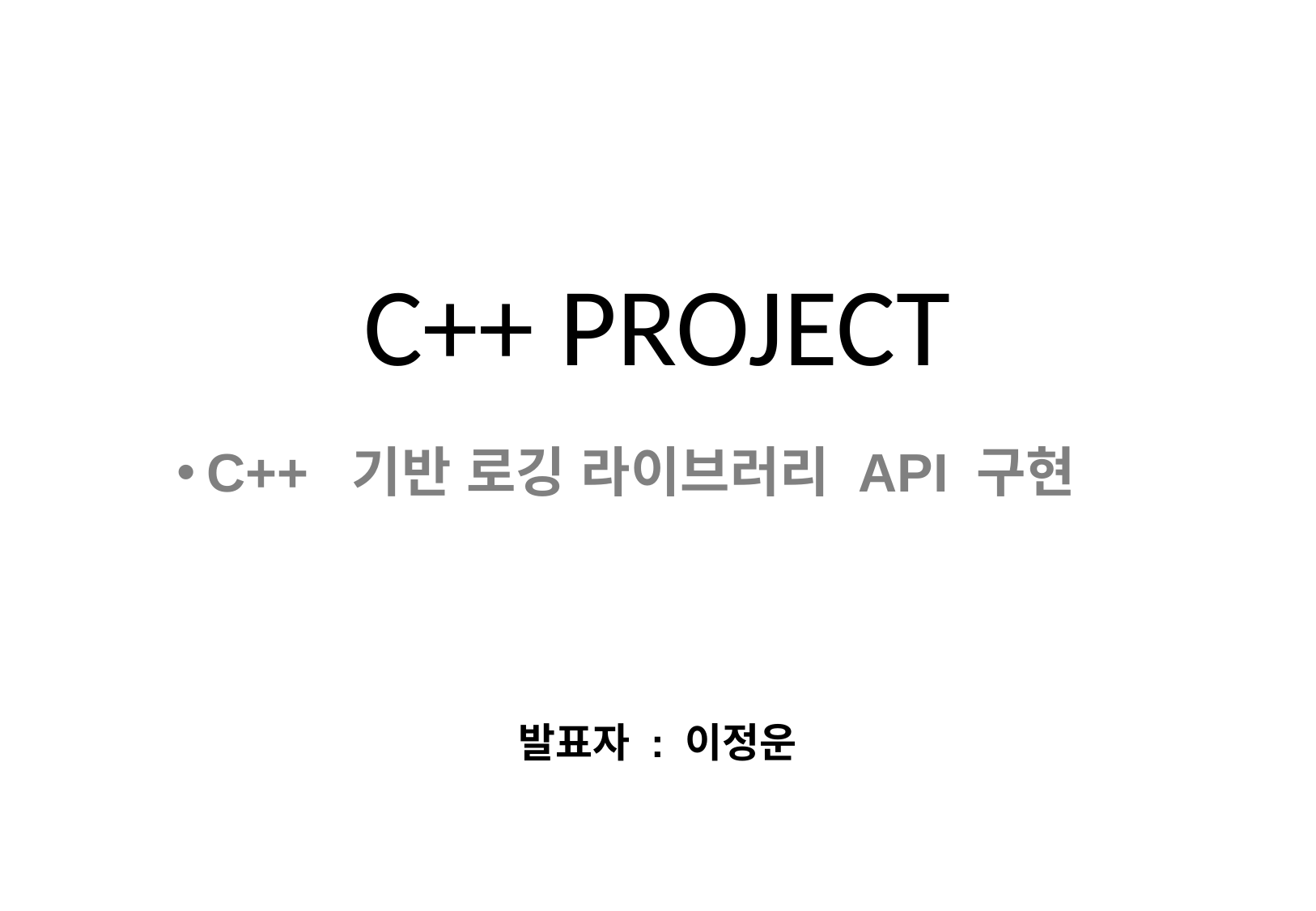

C++ PROJECT
C++  기반 로깅 라이브러리 API 구현
발표자 : 이정운